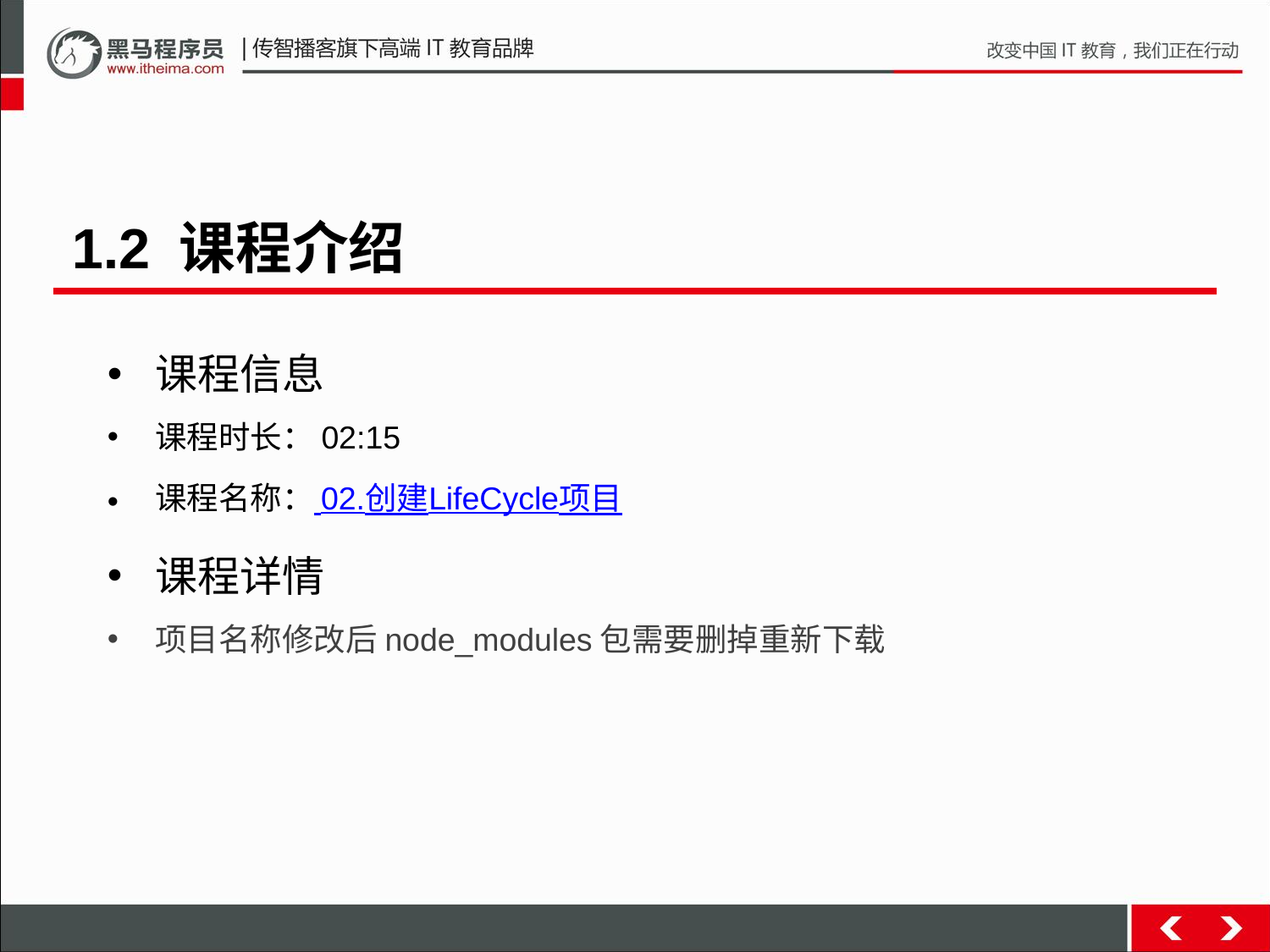

1.2 课程介绍
课程信息
课程时长：02:15
课程名称： 02.创建LifeCycle项目
课程详情
项目名称修改后node_modules包需要删掉重新下载